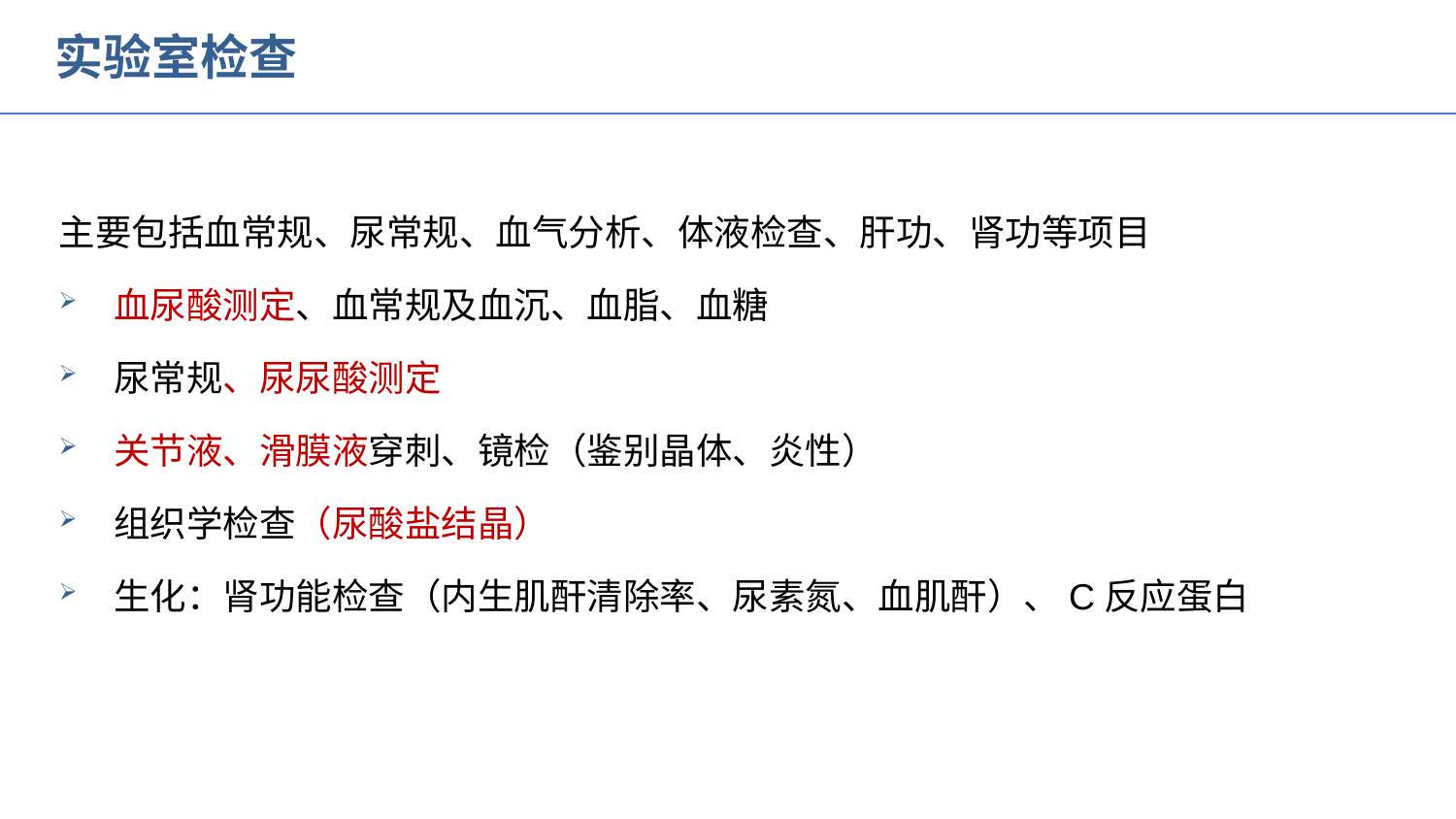

实验室检查
主要包括血常规、尿常规、血气分析、体液检查、肝功、肾功等项目
血尿酸测定、血常规及血沉、血脂、血糖
尿常规、尿尿酸测定
关节液、滑膜液穿刺、镜检（鉴别晶体、炎性）
组织学检查（尿酸盐结晶）
生化：肾功能检查（内生肌酐清除率、尿素氮、血肌酐）、C反应蛋白